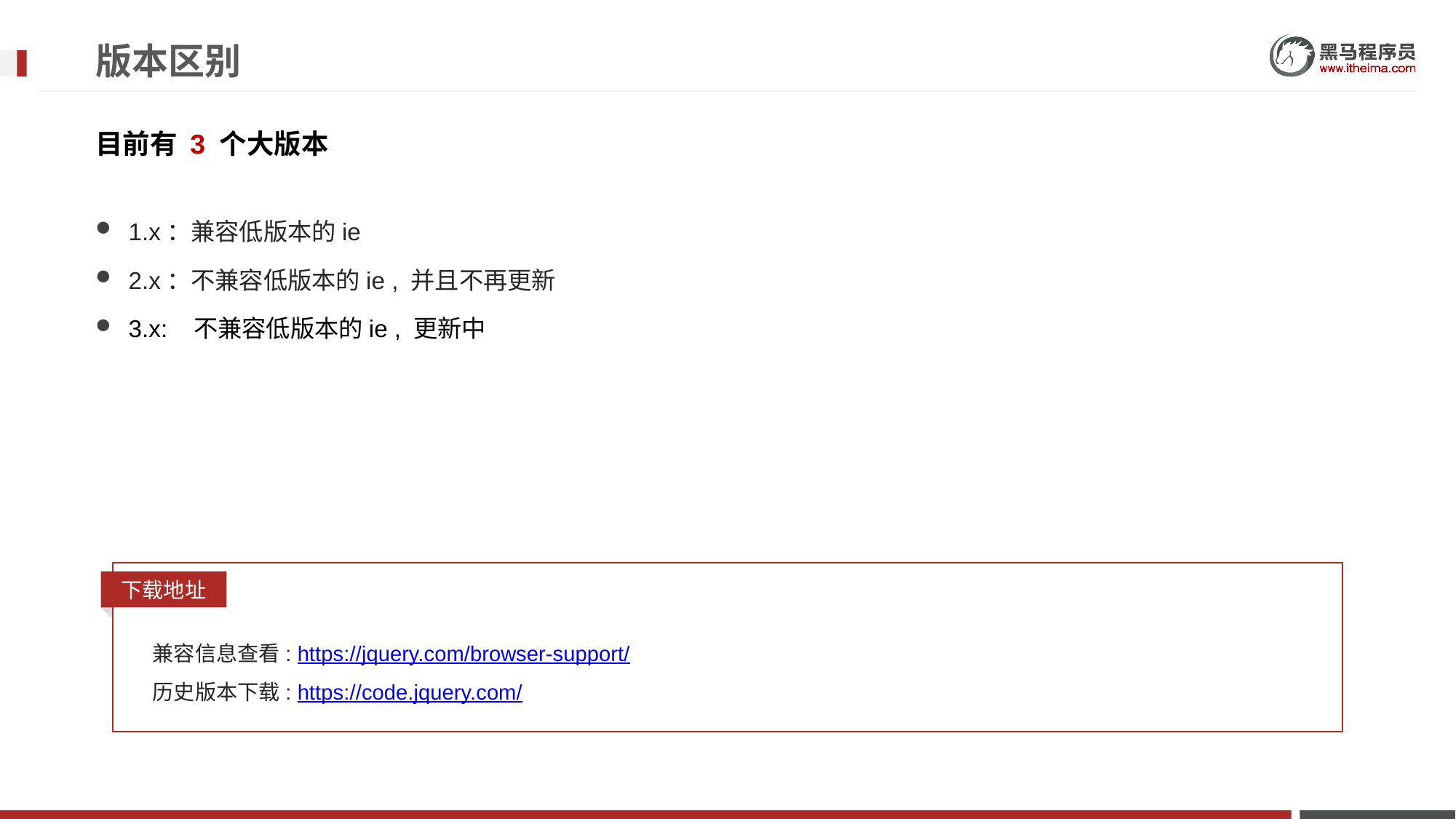

# 版本区别
目前有 3 个大版本
1.x：兼容低版本的ie
2.x：不兼容低版本的ie , 并且不再更新
3.x:   不兼容低版本的ie , 更新中

下载地址

兼容信息查看: https://jquery.com/browser-support/
历史版本下载: https://code.jquery.com/